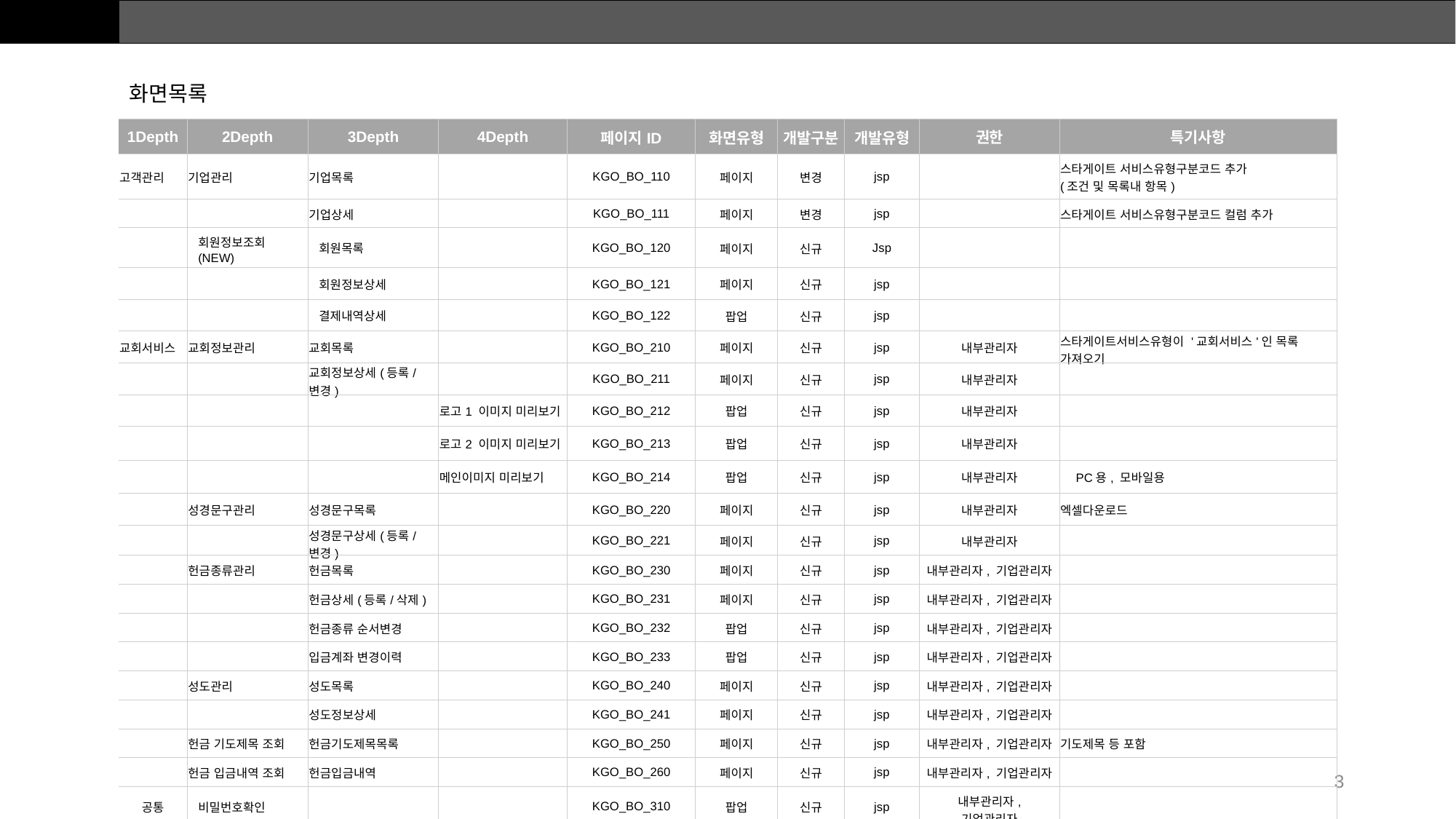

화면목록
| 1Depth | 2Depth | 3Depth | 4Depth | 페이지ID | 화면유형 | 개발구분 | 개발유형 | 권한 | 특기사항 |
| --- | --- | --- | --- | --- | --- | --- | --- | --- | --- |
| 고객관리 | 기업관리 | 기업목록 |  | KGO\_BO\_110 | 페이지 | 변경 | jsp |  | 스타게이트 서비스유형구분코드 추가 (조건 및 목록내 항목) |
|  |  | 기업상세 |  | KGO\_BO\_111 | 페이지 | 변경 | jsp |  | 스타게이트 서비스유형구분코드 컬럼 추가 |
|  | 회원정보조회(NEW) | 회원목록 |  | KGO\_BO\_120 | 페이지 | 신규 | Jsp |  |  |
|  |  | 회원정보상세 |  | KGO\_BO\_121 | 페이지 | 신규 | jsp |  |  |
|  |  | 결제내역상세 |  | KGO\_BO\_122 | 팝업 | 신규 | jsp |  |  |
| 교회서비스 | 교회정보관리 | 교회목록 |  | KGO\_BO\_210 | 페이지 | 신규 | jsp | 내부관리자 | 스타게이트서비스유형이 '교회서비스'인 목록 가져오기 |
|  |  | 교회정보상세(등록/변경) |  | KGO\_BO\_211 | 페이지 | 신규 | jsp | 내부관리자 |  |
|  |  |  | 로고1 이미지 미리보기 | KGO\_BO\_212 | 팝업 | 신규 | jsp | 내부관리자 |  |
|  |  |  | 로고2 이미지 미리보기 | KGO\_BO\_213 | 팝업 | 신규 | jsp | 내부관리자 |  |
|  |  |  | 메인이미지 미리보기 | KGO\_BO\_214 | 팝업 | 신규 | jsp | 내부관리자 | PC용, 모바일용 |
|  | 성경문구관리 | 성경문구목록 |  | KGO\_BO\_220 | 페이지 | 신규 | jsp | 내부관리자 | 엑셀다운로드 |
|  |  | 성경문구상세(등록/변경) |  | KGO\_BO\_221 | 페이지 | 신규 | jsp | 내부관리자 |  |
|  | 헌금종류관리 | 헌금목록 |  | KGO\_BO\_230 | 페이지 | 신규 | jsp | 내부관리자, 기업관리자 |  |
|  |  | 헌금상세(등록/삭제) |  | KGO\_BO\_231 | 페이지 | 신규 | jsp | 내부관리자, 기업관리자 |  |
|  |  | 헌금종류 순서변경 |  | KGO\_BO\_232 | 팝업 | 신규 | jsp | 내부관리자, 기업관리자 |  |
|  |  | 입금계좌 변경이력 |  | KGO\_BO\_233 | 팝업 | 신규 | jsp | 내부관리자, 기업관리자 |  |
|  | 성도관리 | 성도목록 |  | KGO\_BO\_240 | 페이지 | 신규 | jsp | 내부관리자, 기업관리자 |  |
|  |  | 성도정보상세 |  | KGO\_BO\_241 | 페이지 | 신규 | jsp | 내부관리자, 기업관리자 |  |
|  | 헌금 기도제목 조회 | 헌금기도제목목록 |  | KGO\_BO\_250 | 페이지 | 신규 | jsp | 내부관리자, 기업관리자 | 기도제목 등 포함 |
|  | 헌금 입금내역 조회 | 헌금입금내역 |  | KGO\_BO\_260 | 페이지 | 신규 | jsp | 내부관리자, 기업관리자 |  |
| 공통 | 비밀번호확인 |  |  | KGO\_BO\_310 | 팝업 | 신규 | jsp | 내부관리자, 기업관리자 |  |
3